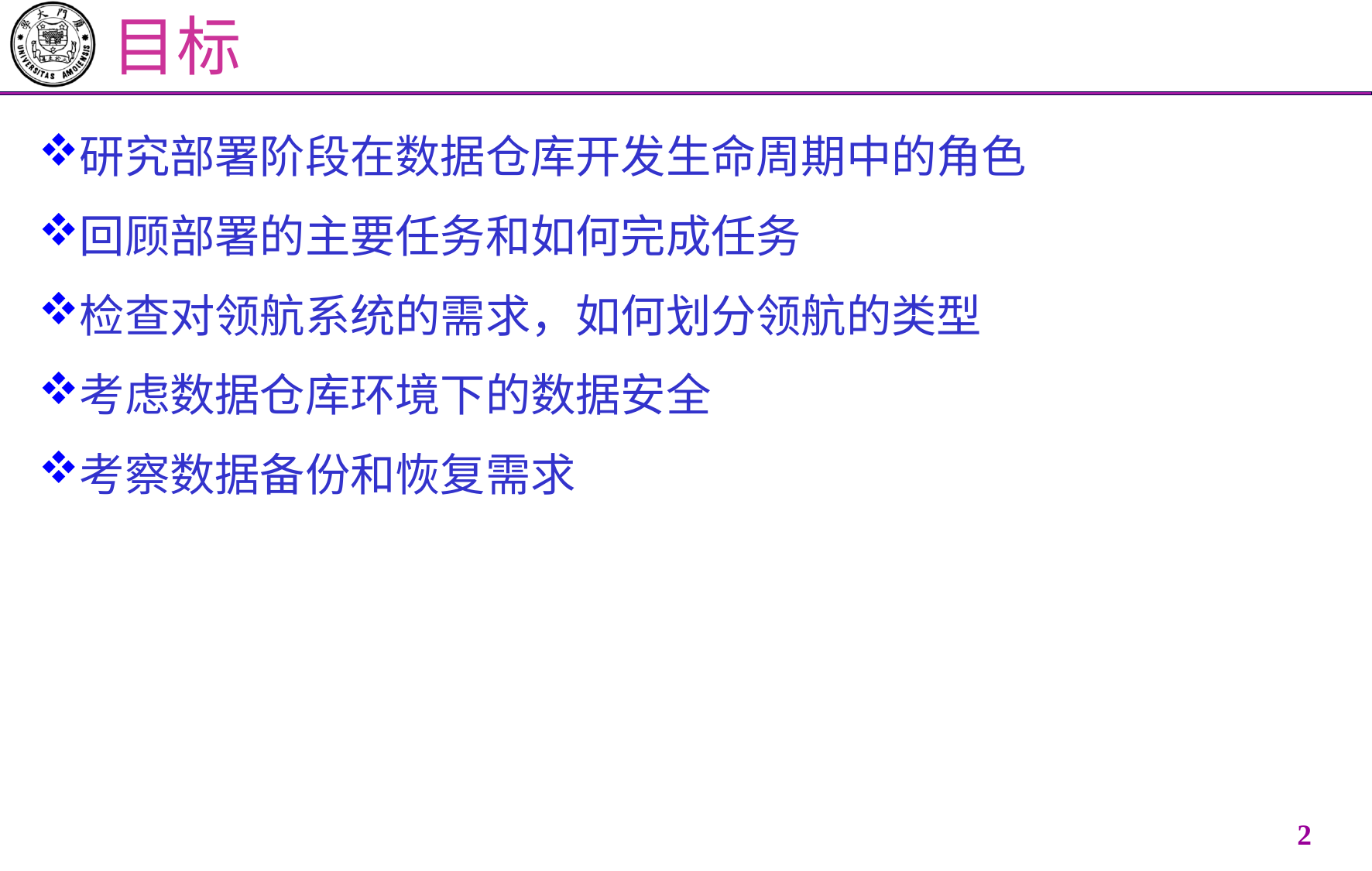

# 目标
研究部署阶段在数据仓库开发生命周期中的角色
回顾部署的主要任务和如何完成任务
检查对领航系统的需求，如何划分领航的类型
考虑数据仓库环境下的数据安全
考察数据备份和恢复需求

2